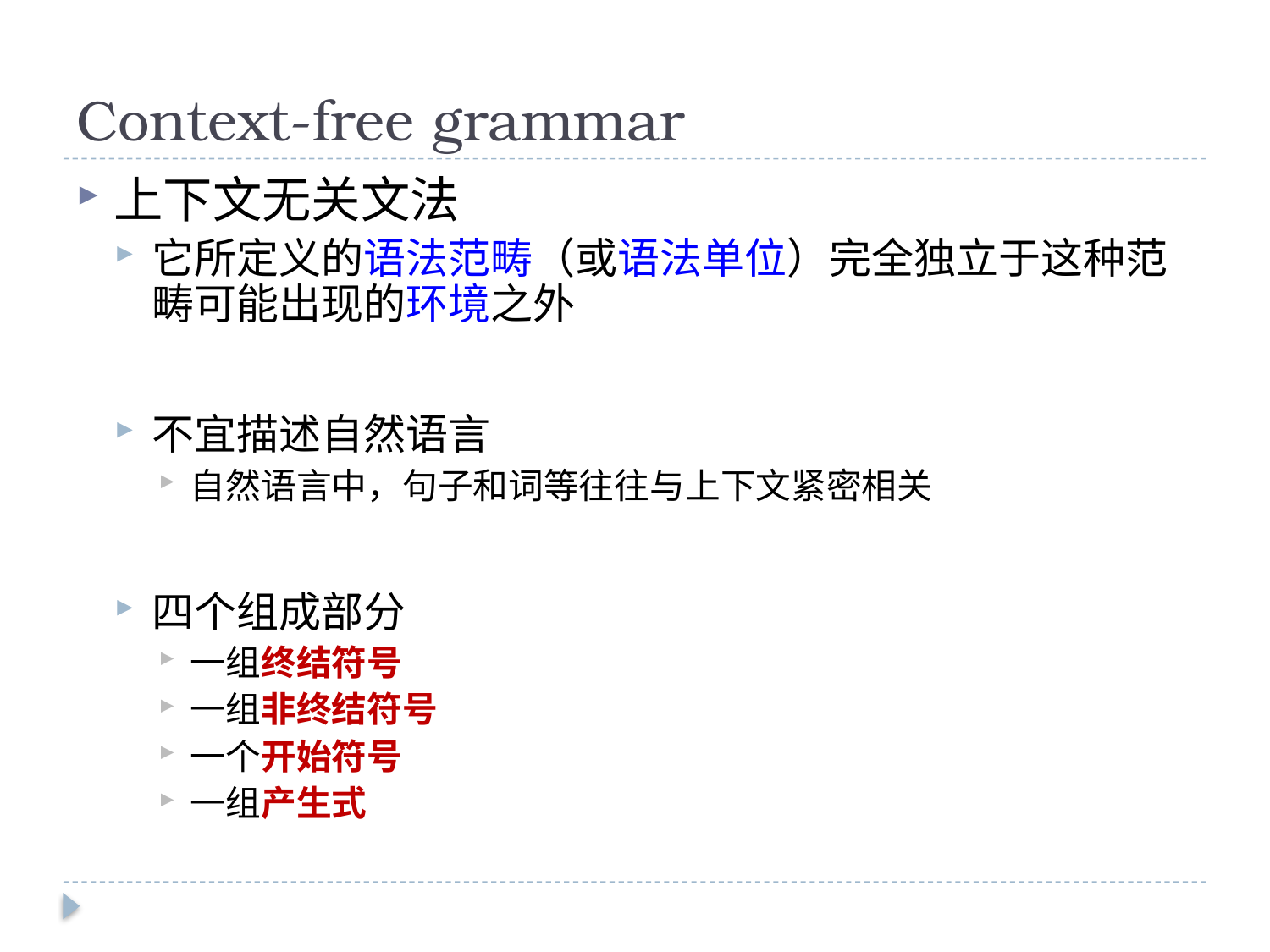

# Context-free grammar
上下文无关文法
它所定义的语法范畴（或语法单位）完全独立于这种范畴可能出现的环境之外

不宜描述自然语言
自然语言中，句子和词等往往与上下文紧密相关

四个组成部分
一组终结符号
一组非终结符号
一个开始符号
一组产生式

28